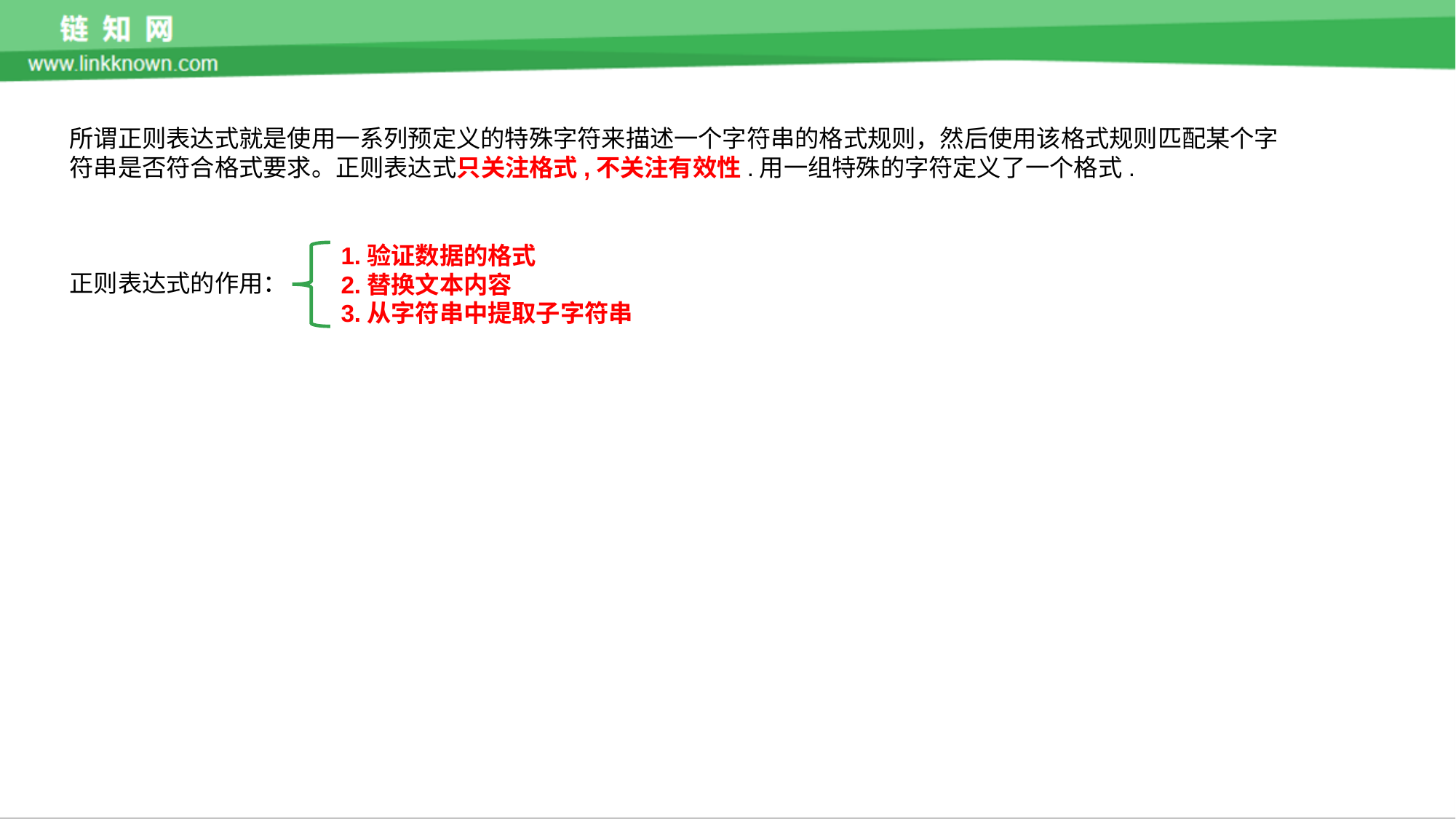

所谓正则表达式就是使用一系列预定义的特殊字符来描述一个字符串的格式规则，然后使用该格式规则匹配某个字符串是否符合格式要求。正则表达式只关注格式,不关注有效性.用一组特殊的字符定义了一个格式.

正则表达式的作用：
1.验证数据的格式
2.替换文本内容
3.从字符串中提取子字符串